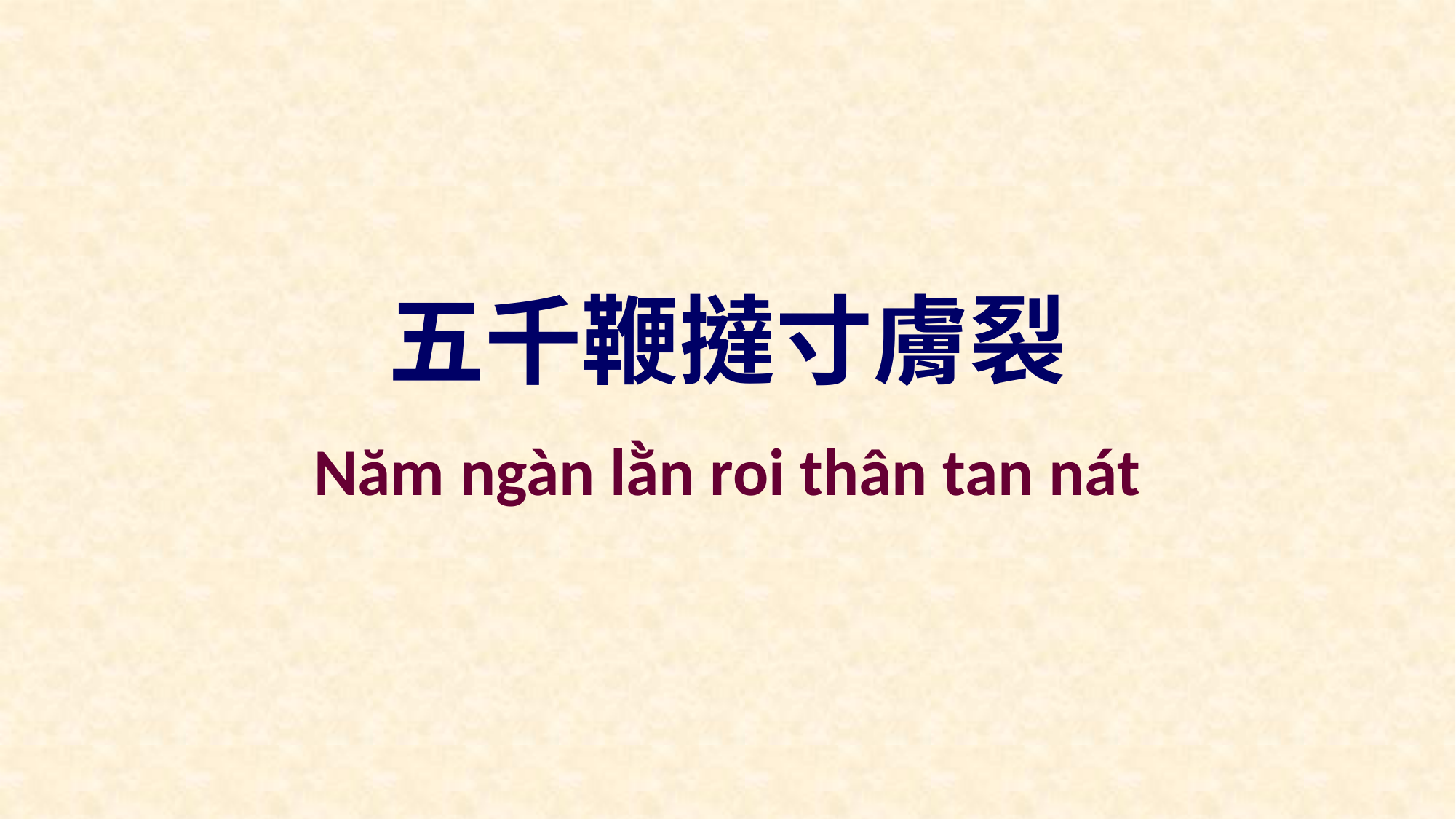

五千鞭撻寸膚裂
Năm ngàn lằn roi thân tan nát